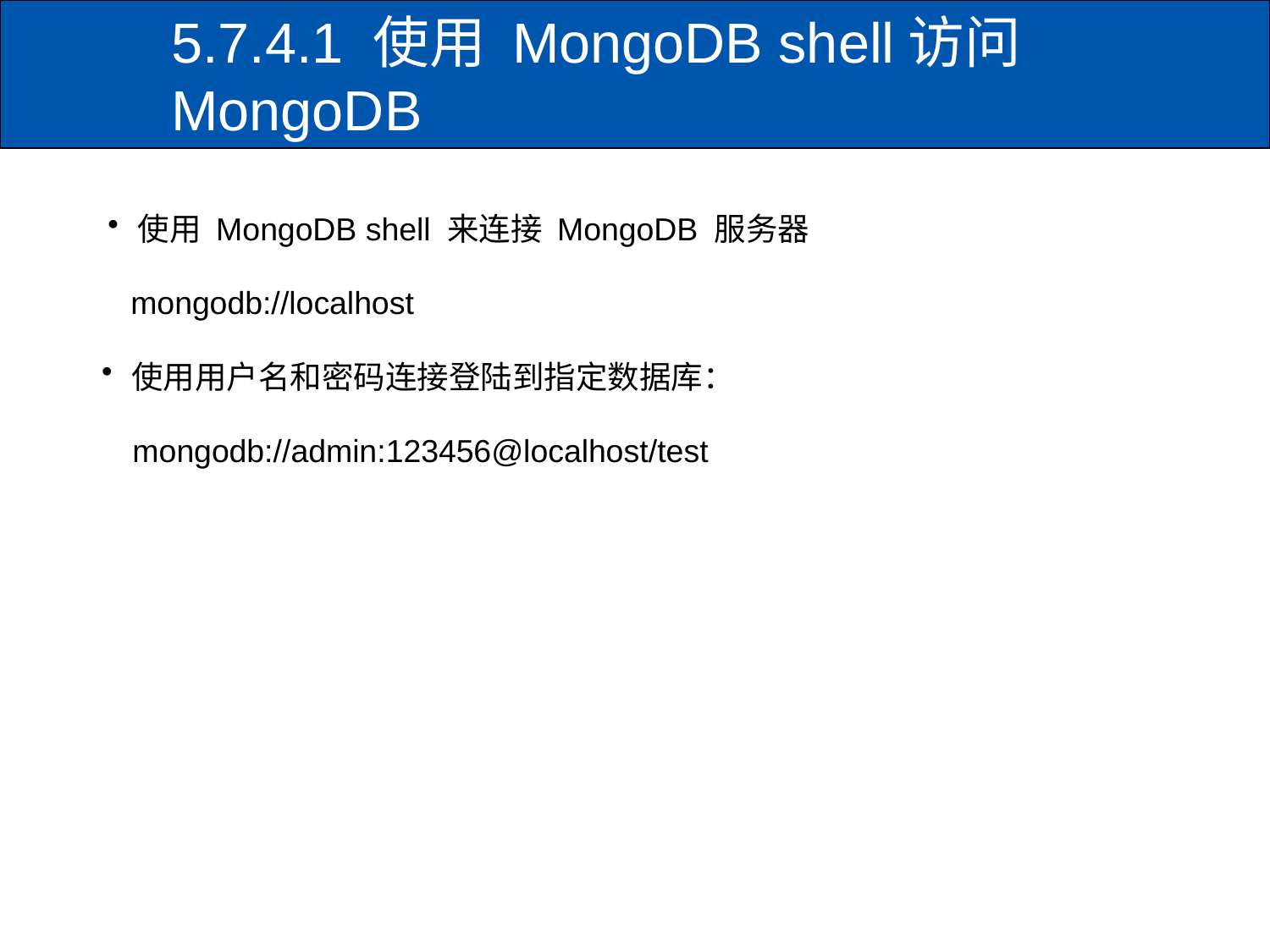

5.7.4.1 使用 MongoDB shell访问MongoDB
使用 MongoDB shell 来连接 MongoDB 服务器
mongodb://localhost
使用用户名和密码连接登陆到指定数据库：
mongodb://admin:123456@localhost/test